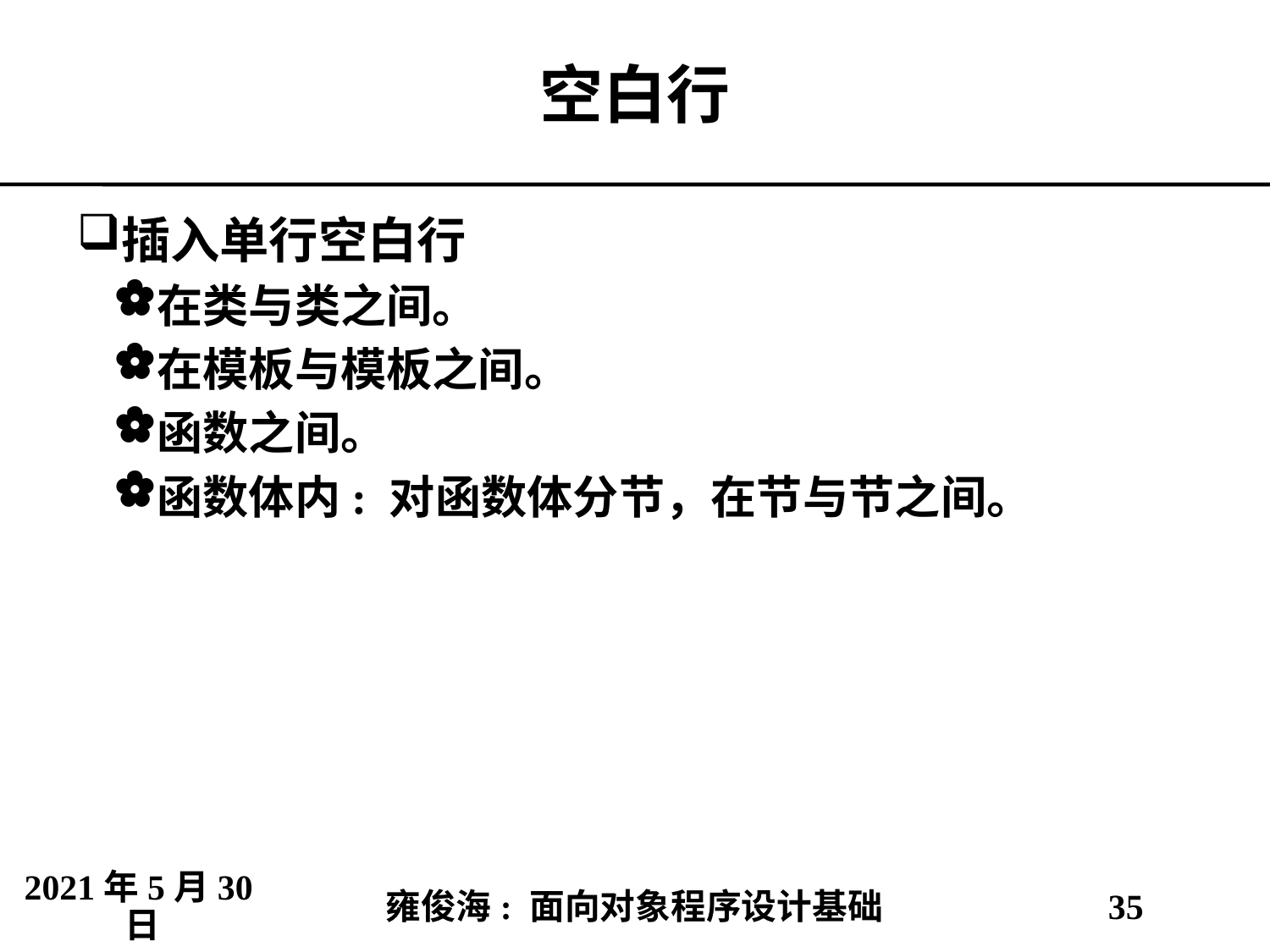

# 空白行

插入单行空白行
在类与类之间。
在模板与模板之间。
函数之间。
函数体内: 对函数体分节，在节与节之间。

2021年5月30日
雍俊海: 面向对象程序设计基础
35